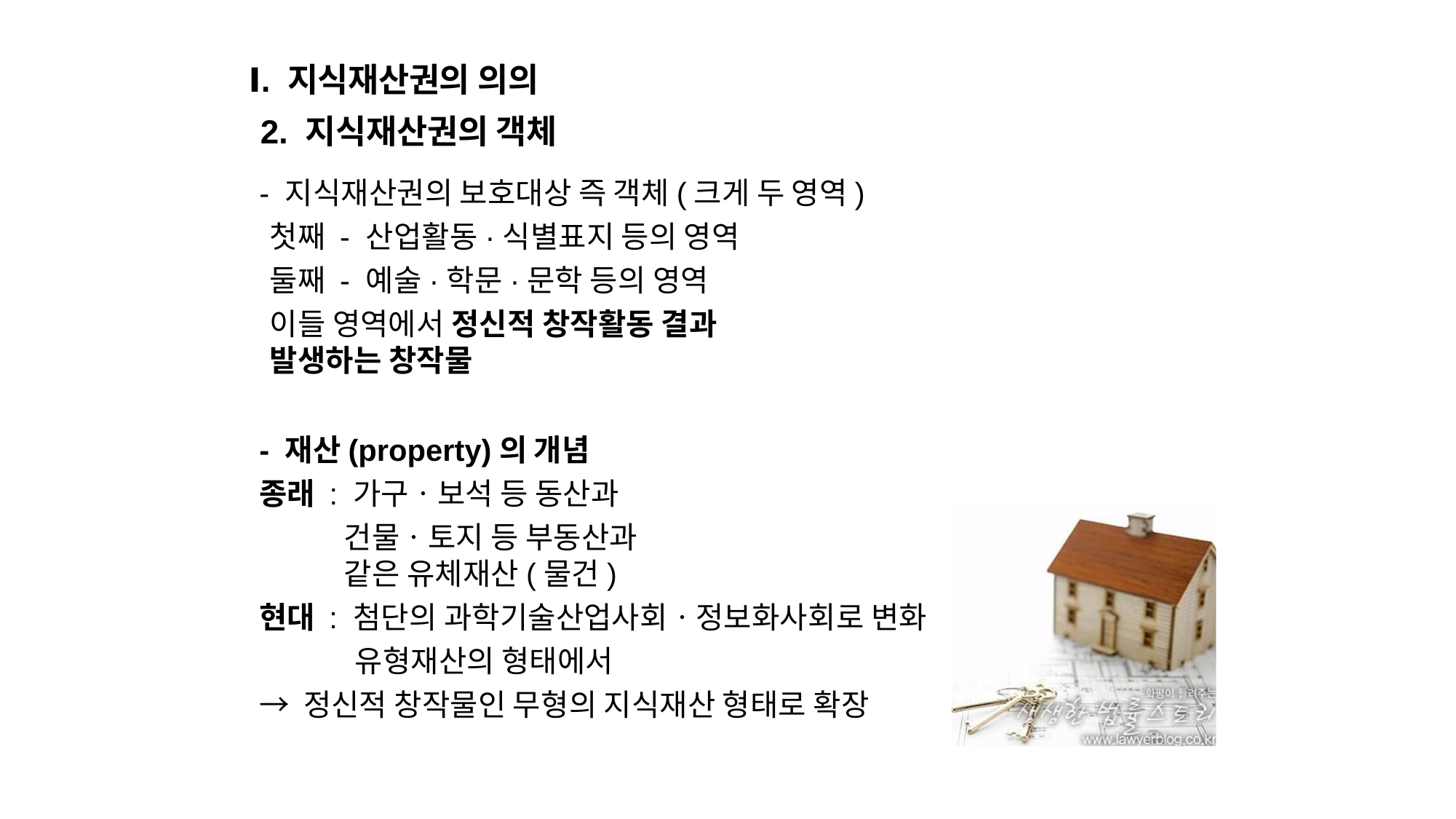

# Ⅰ. 지식재산권의 의의
2. 지식재산권의 객체
- 지식재산권의 보호대상 즉 객체(크게 두 영역)
첫째 - 산업활동·식별표지 등의 영역  둘째 - 예술·학문·문학 등의 영역
이들 영역에서 정신적 창작활동 결과 발생하는 창작물

- 재산(property)의 개념  종래 : 가구ㆍ보석 등 동산과
건물ㆍ토지 등 부동산과 같은 유체재산(물건)
현대 : 첨단의 과학기술산업사회ㆍ정보화사회로 변화  유형재산의 형태에서
→ 정신적 창작물인 무형의 지식재산 형태로 확장